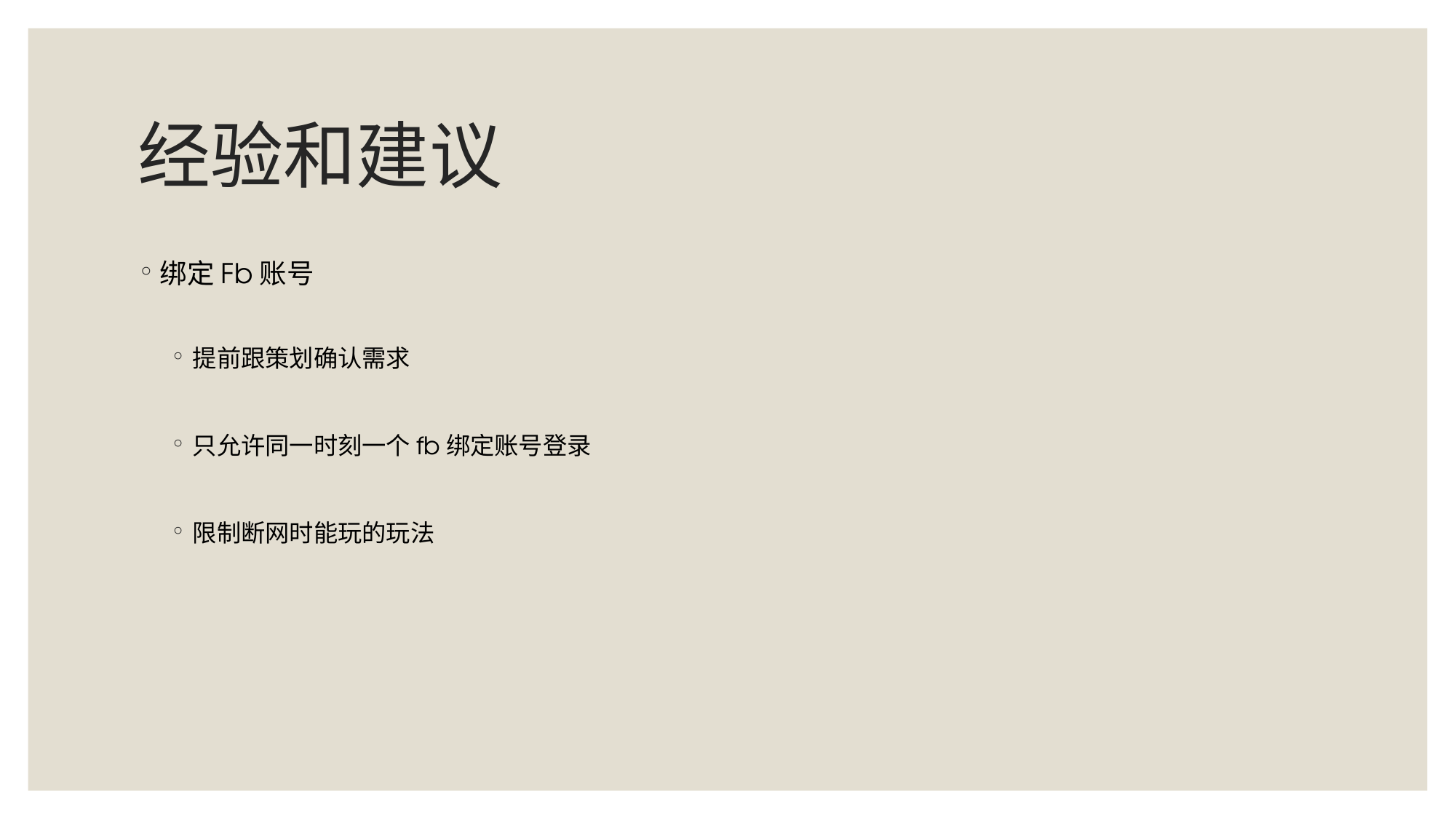

# 经验和建议
绑定Fb账号

提前跟策划确认需求

只允许同一时刻一个fb绑定账号登录

限制断网时能玩的玩法